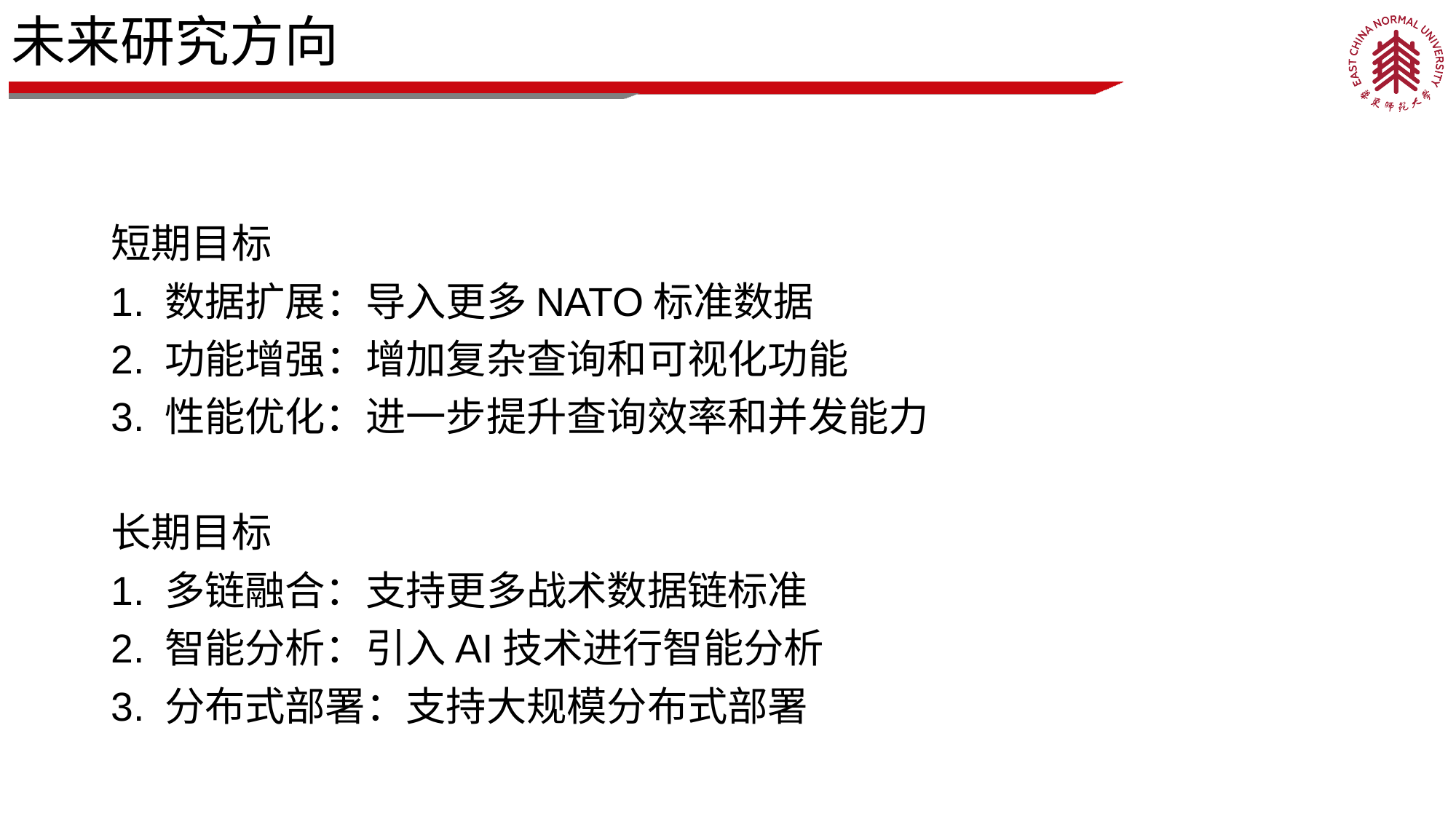

# 未来研究方向
短期目标
1. 数据扩展：导入更多NATO标准数据
2. 功能增强：增加复杂查询和可视化功能
3. 性能优化：进一步提升查询效率和并发能力

长期目标
1. 多链融合：支持更多战术数据链标准
2. 智能分析：引入AI技术进行智能分析
3. 分布式部署：支持大规模分布式部署